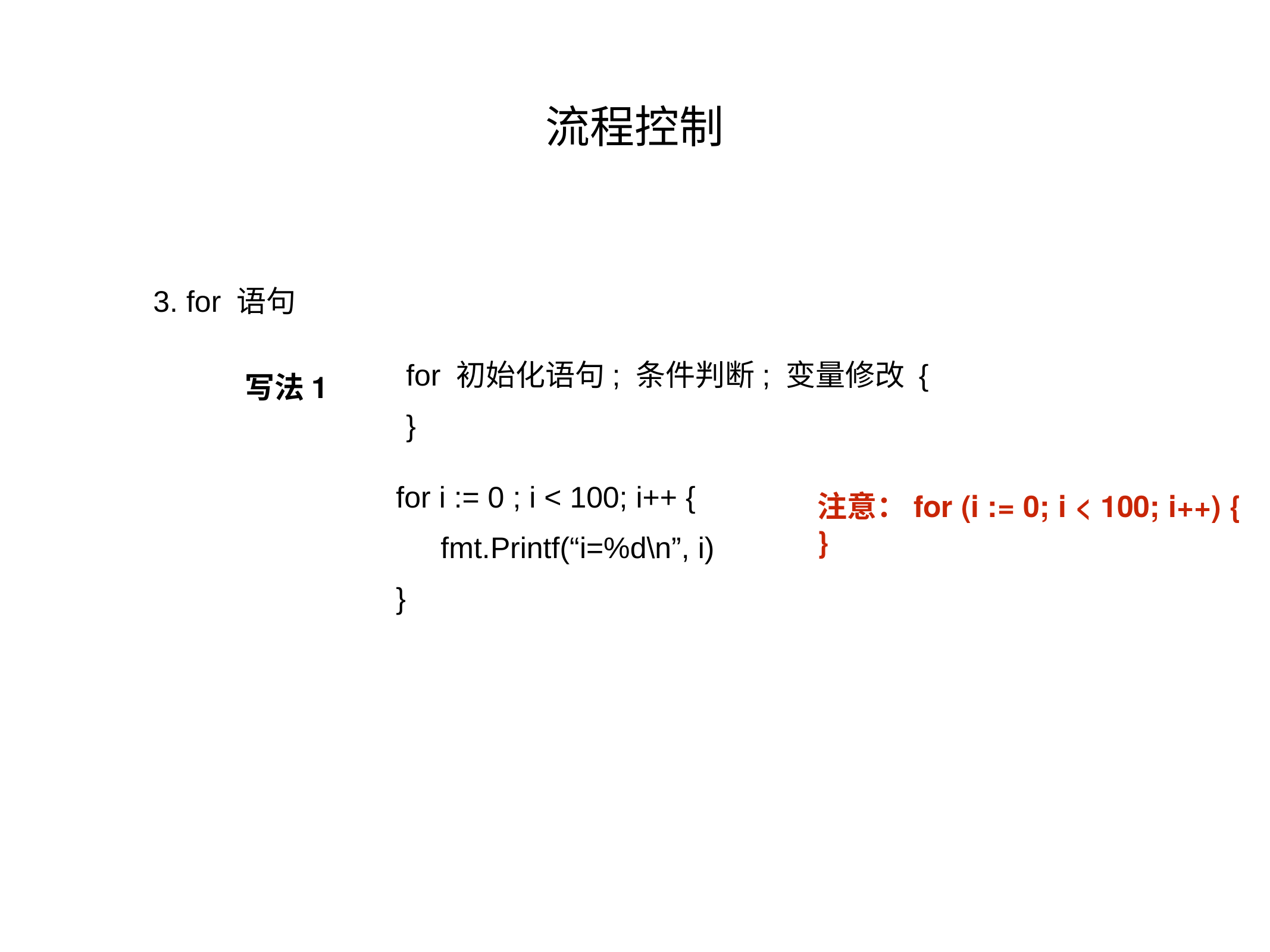

流程控制
3. for 语句
for 初始化语句; 条件判断; 变量修改 {
}
写法1
for i := 0 ; i < 100; i++ {
fmt.Printf(“i=%d\n”, i)
}
注意：for (i := 0; i < 100; i++) {
}